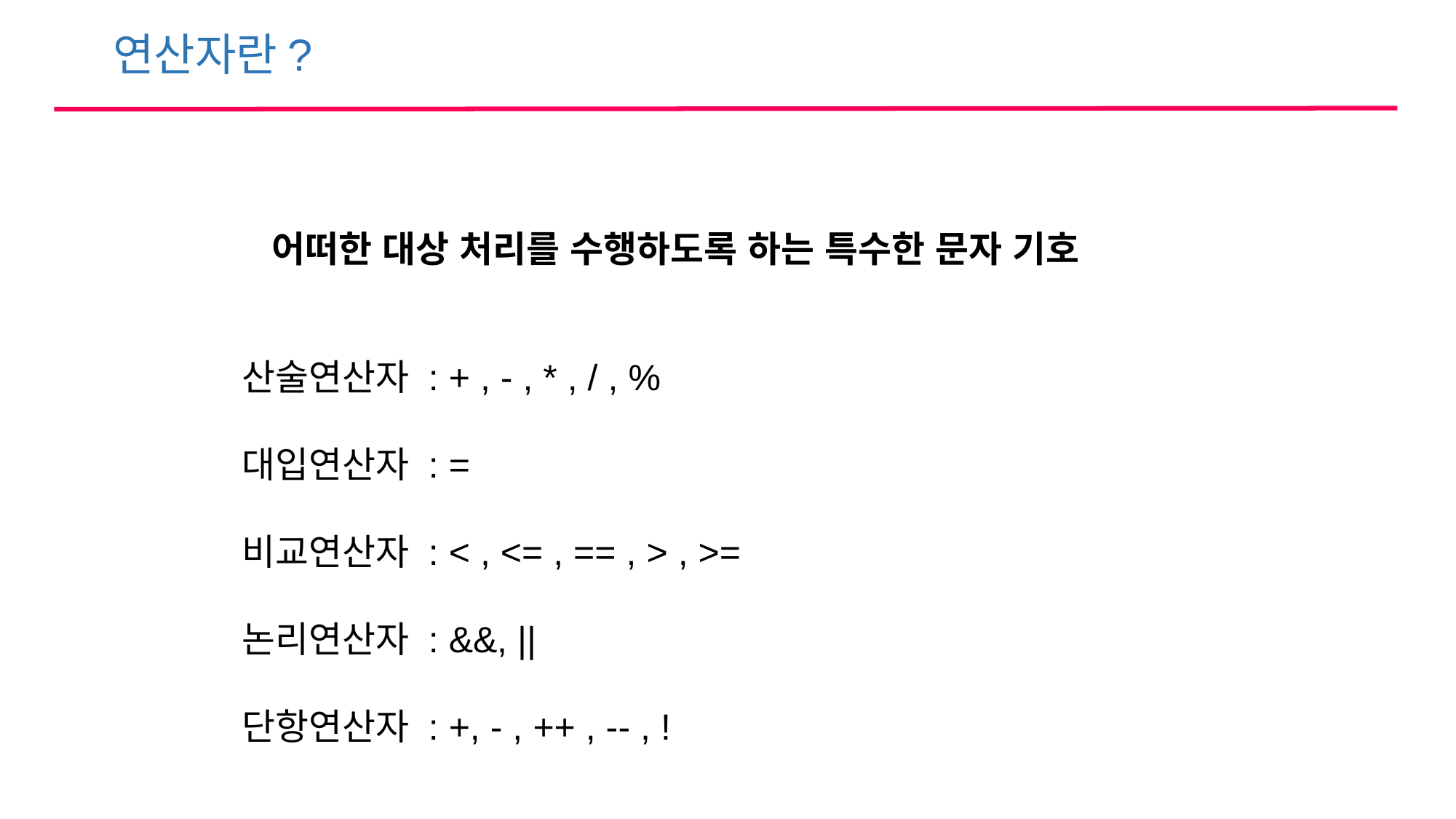

연산자란?
어떠한 대상 처리를 수행하도록 하는 특수한 문자 기호
산술연산자 : + , - , * , / , %

대입연산자 : =

비교연산자 : < , <= , == , > , >=

논리연산자 : &&, ||

단항연산자 : +, - , ++ , -- , !